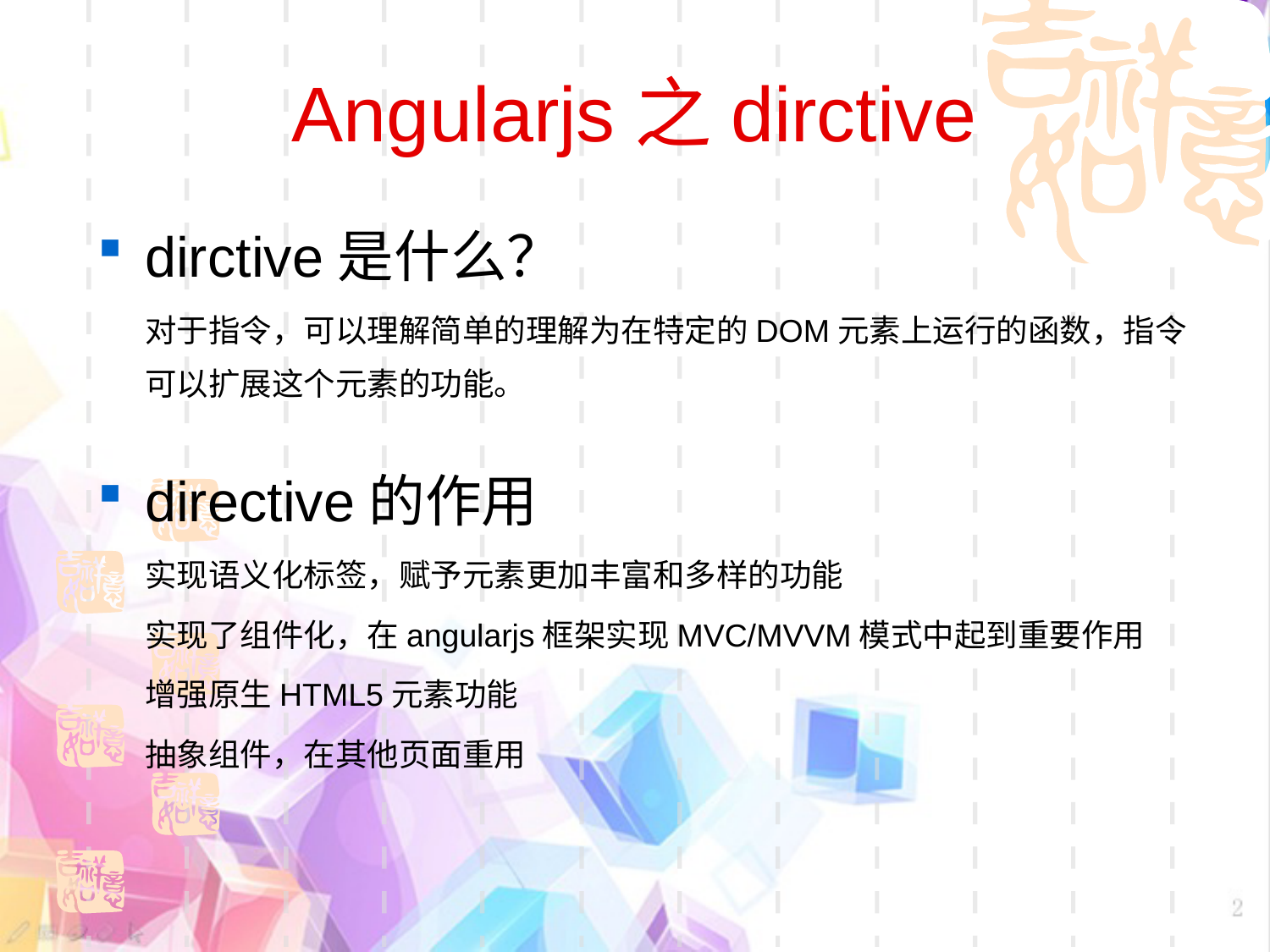

Angularjs之dirctive
dirctive是什么？
	对于指令，可以理解简单的理解为在特定的DOM元素上运行的函数，指令可以扩展这个元素的功能。

directive的作用
	实现语义化标签，赋予元素更加丰富和多样的功能
	实现了组件化，在angularjs框架实现MVC/MVVM模式中起到重要作用
	增强原生HTML5元素功能
	抽象组件，在其他页面重用